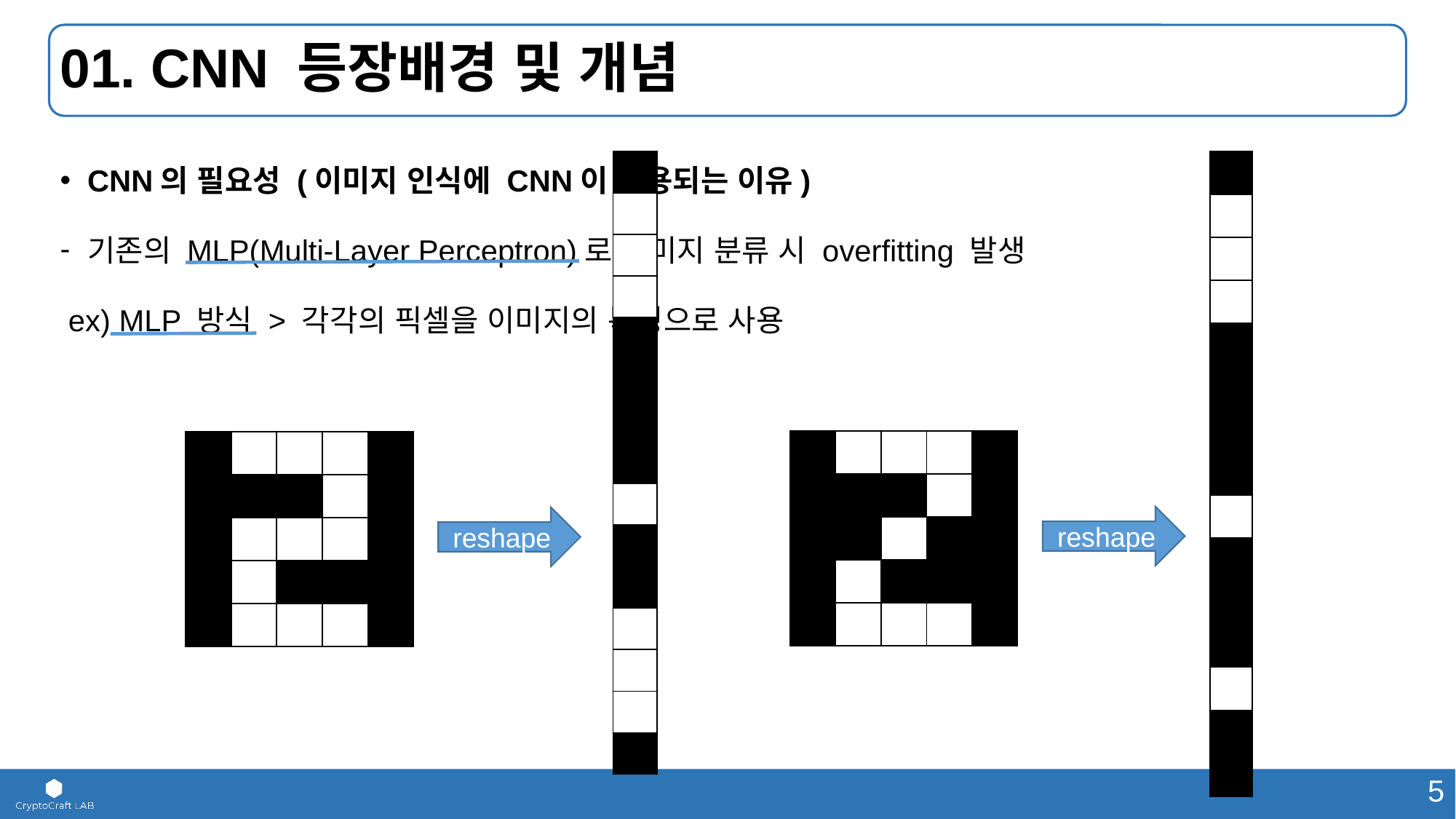

# 01. CNN 등장배경 및 개념
CNN의 필요성 (이미지 인식에 CNN이 사용되는 이유)
기존의 MLP(Multi-Layer Perceptron)로 이미지 분류 시 overfitting 발생
 ex) MLP 방식 > 각각의 픽셀을 이미지의 특징으로 사용

|  |
| --- |
|  |
|  |
|  |
|  |
|  |
|  |
|  |
|  |
|  |
|  |
|  |
|  |
|  |
|  |
|  |
| --- |
|  |
|  |
|  |
|  |
|  |
|  |
|  |
|  |
|  |
|  |
|  |
|  |
|  |
|  |
|  |  |  |  |  |
| --- | --- | --- | --- | --- |
|  |  |  |  |  |
|  |  |  |  |  |
|  |  |  |  |  |
|  |  |  |  |  |
|  |  |  |  |  |
| --- | --- | --- | --- | --- |
|  |  |  |  |  |
|  |  |  |  |  |
|  |  |  |  |  |
|  |  |  |  |  |
reshape
reshape